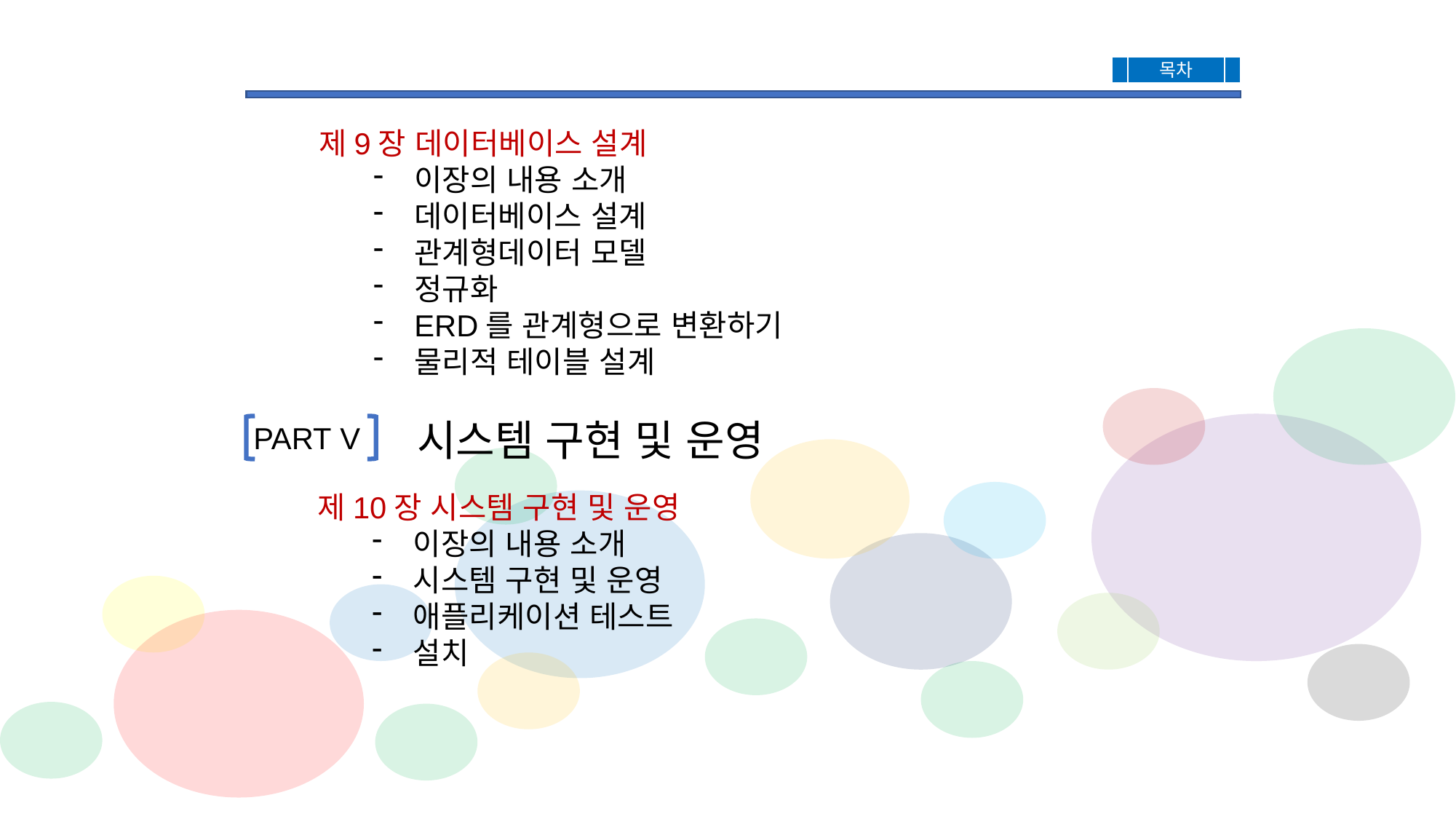

목차

제9장 데이터베이스 설계
이장의 내용 소개
데이터베이스 설계
관계형데이터 모델
정규화
ERD를 관계형으로 변환하기
물리적 테이블 설계
시스템 구현 및 운영
PART V

제10장 시스템 구현 및 운영
이장의 내용 소개
시스템 구현 및 운영
애플리케이션 테스트
설치